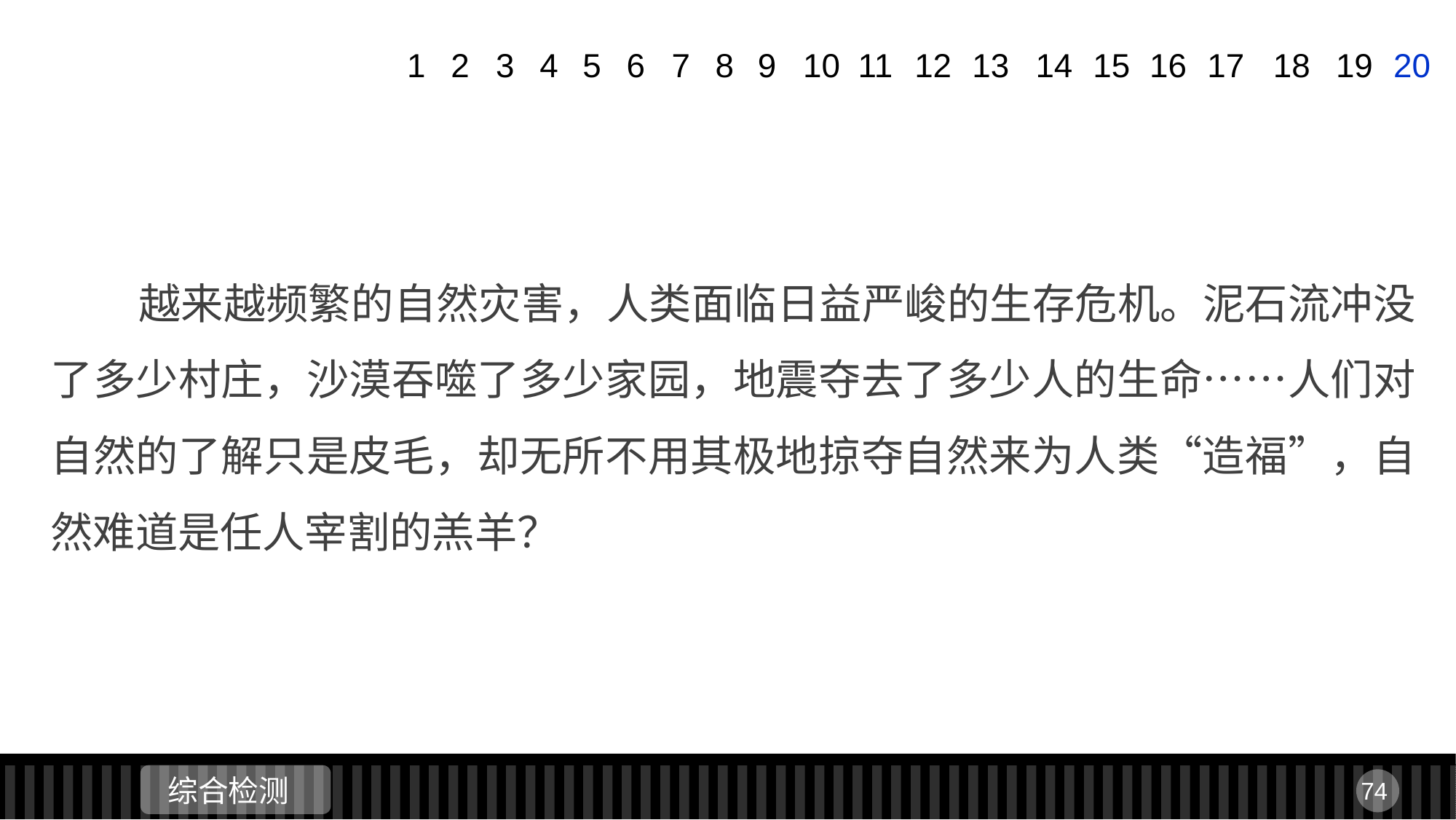

1
2
3
4
5
6
7
8
9
11
12
13
14
15
16
17
18
19
20
10
        越来越频繁的自然灾害，人类面临日益严峻的生存危机。泥石流冲没了多少村庄，沙漠吞噬了多少家园，地震夺去了多少人的生命……人们对自然的了解只是皮毛，却无所不用其极地掠夺自然来为人类“造福”，自然难道是任人宰割的羔羊？